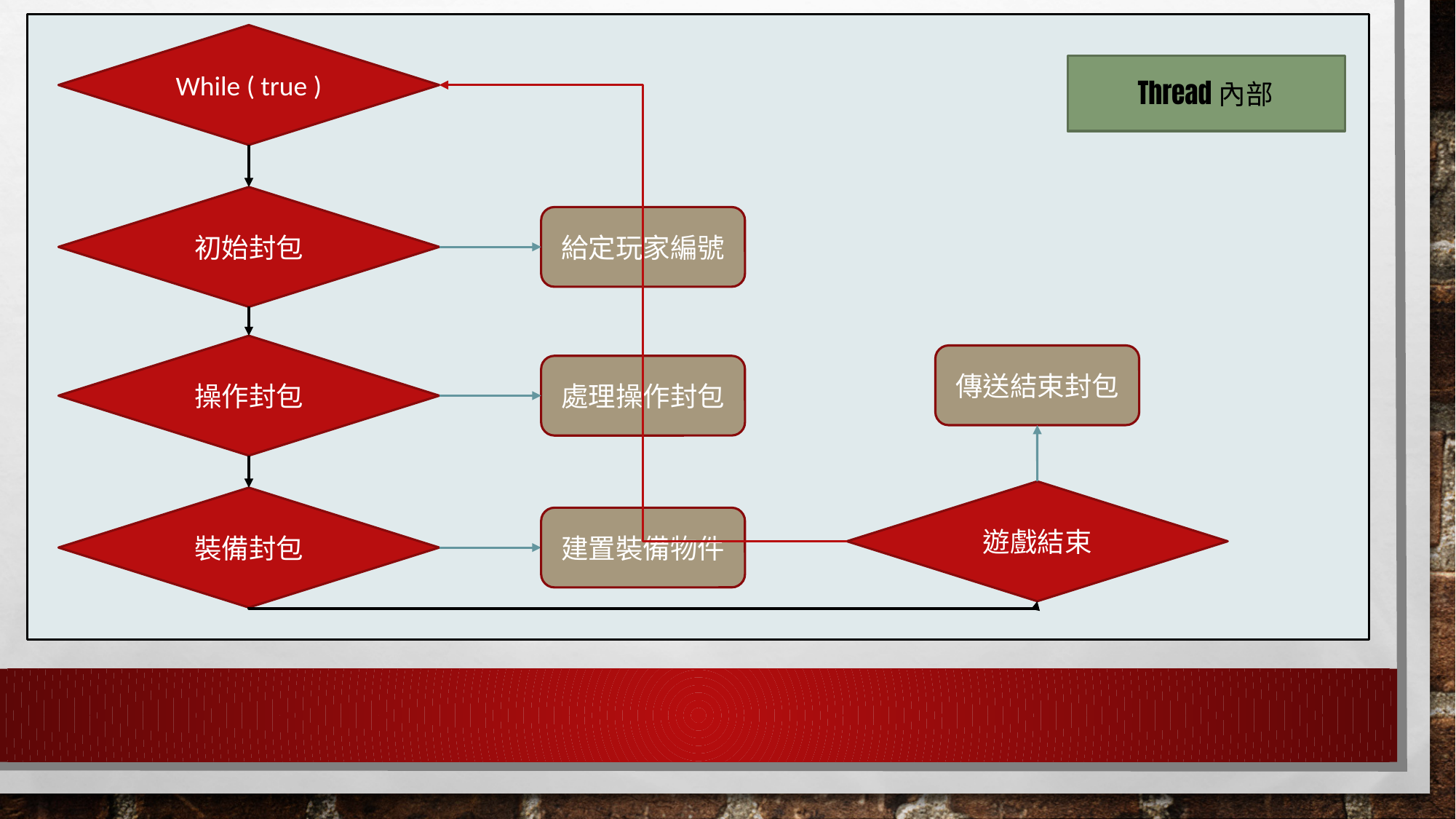

While ( true )

Thread內部
初始封包
給定玩家編號
操作封包
傳送結束封包
處理操作封包
遊戲結束
裝備封包
建置裝備物件